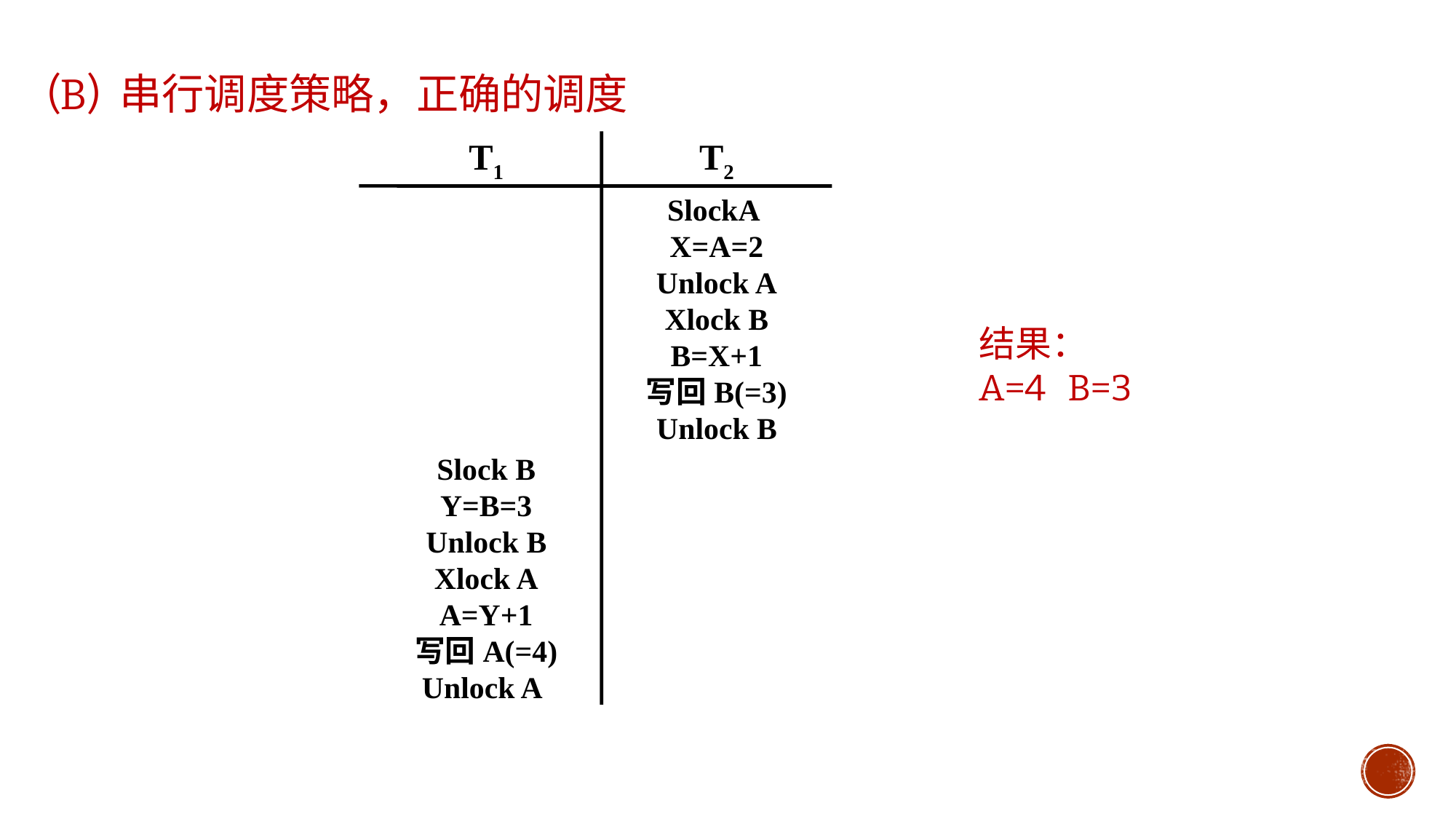

# (b) 串行调度策略，正确的调度
T1

T2

SlockA
X=A=2
Unlock A
Xlock B
B=X+1
写回B(=3)
Unlock B

Slock B
Y=B=3
Unlock B
Xlock A
A=Y+1
写回A(=4)
Unlock A
结果：
A=4   B=3